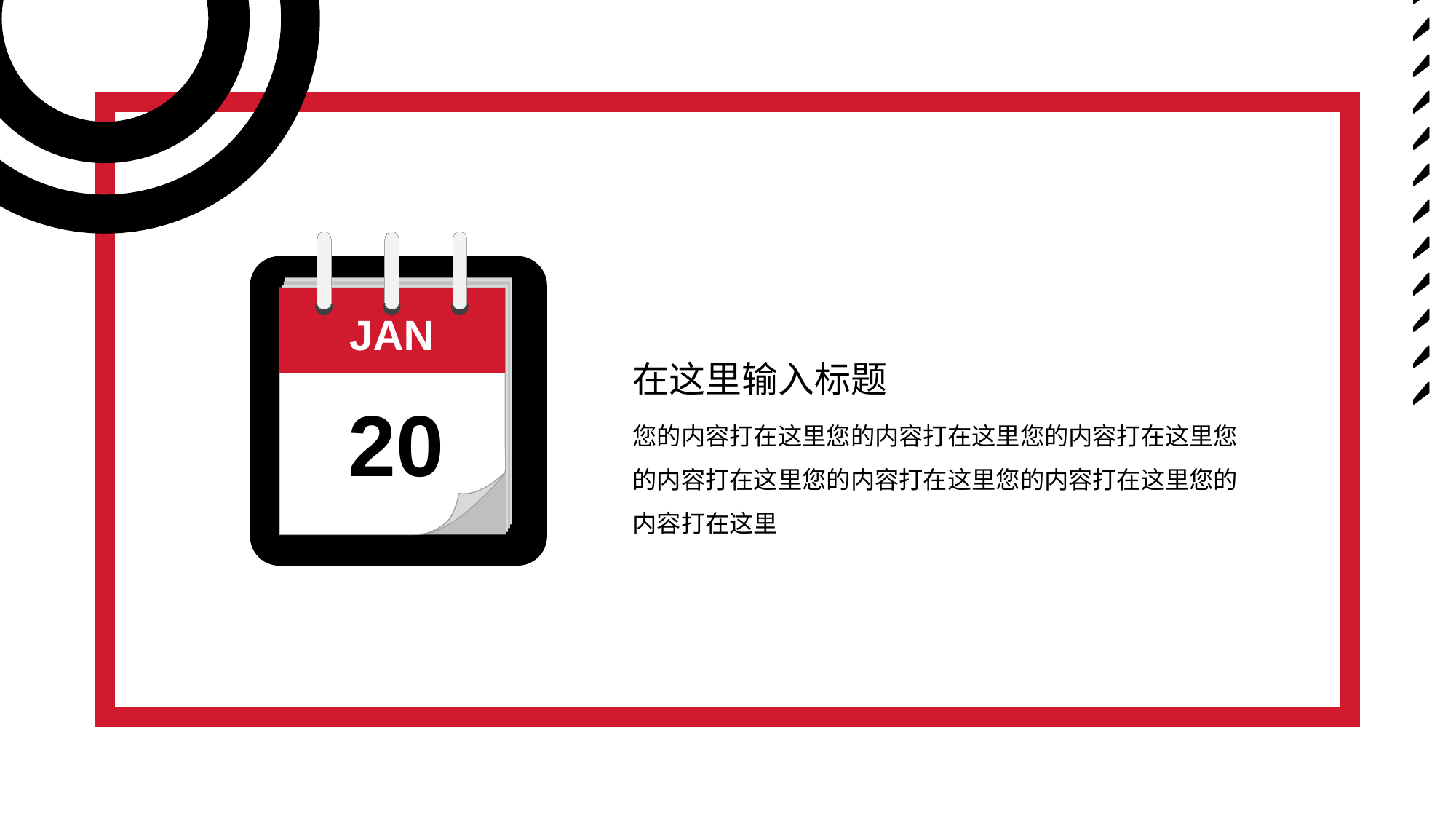

````````````

JAN

20
在这里输入标题
您的内容打在这里您的内容打在这里您的内容打在这里您的内容打在这里您的内容打在这里您的内容打在这里您的内容打在这里